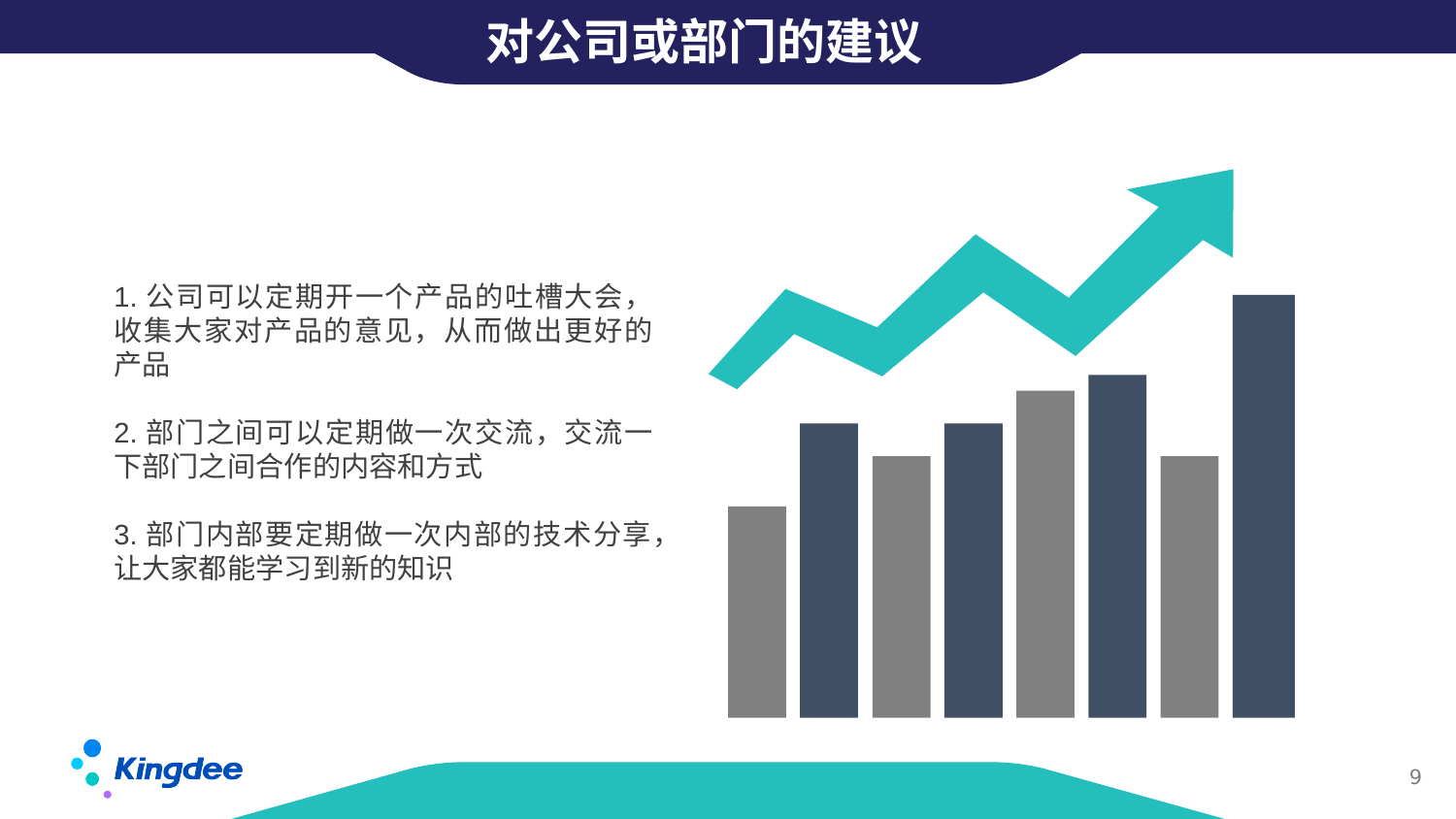

对公司或部门的建议

1.公司可以定期开一个产品的吐槽大会，收集大家对产品的意见，从而做出更好的产品

2.部门之间可以定期做一次交流，交流一下部门之间合作的内容和方式

3.部门内部要定期做一次内部的技术分享，让大家都能学习到新的知识